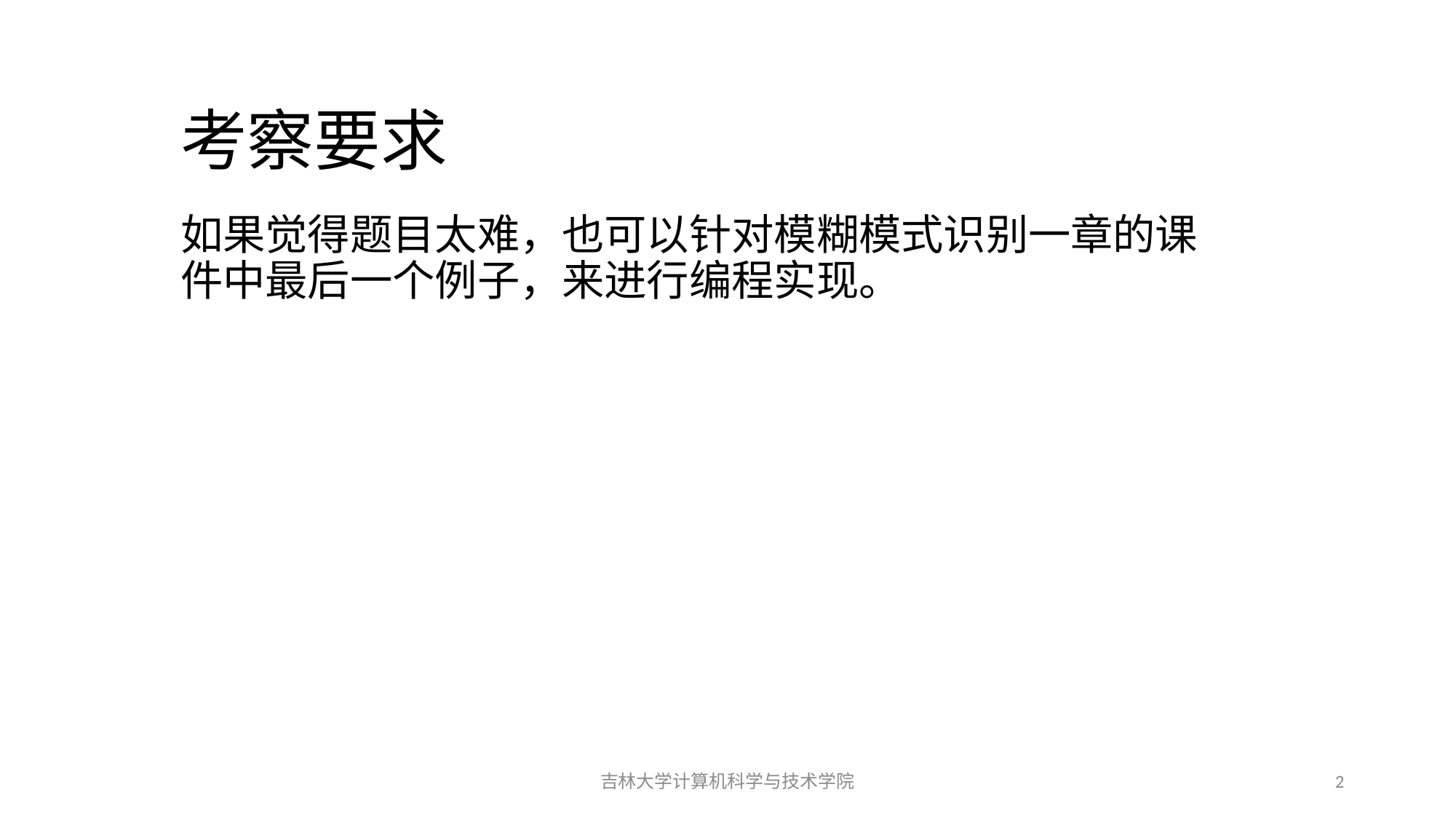

# 考察要求
如果觉得题目太难，也可以针对模糊模式识别一章的课件中最后一个例子，来进行编程实现。

吉林大学计算机科学与技术学院
2